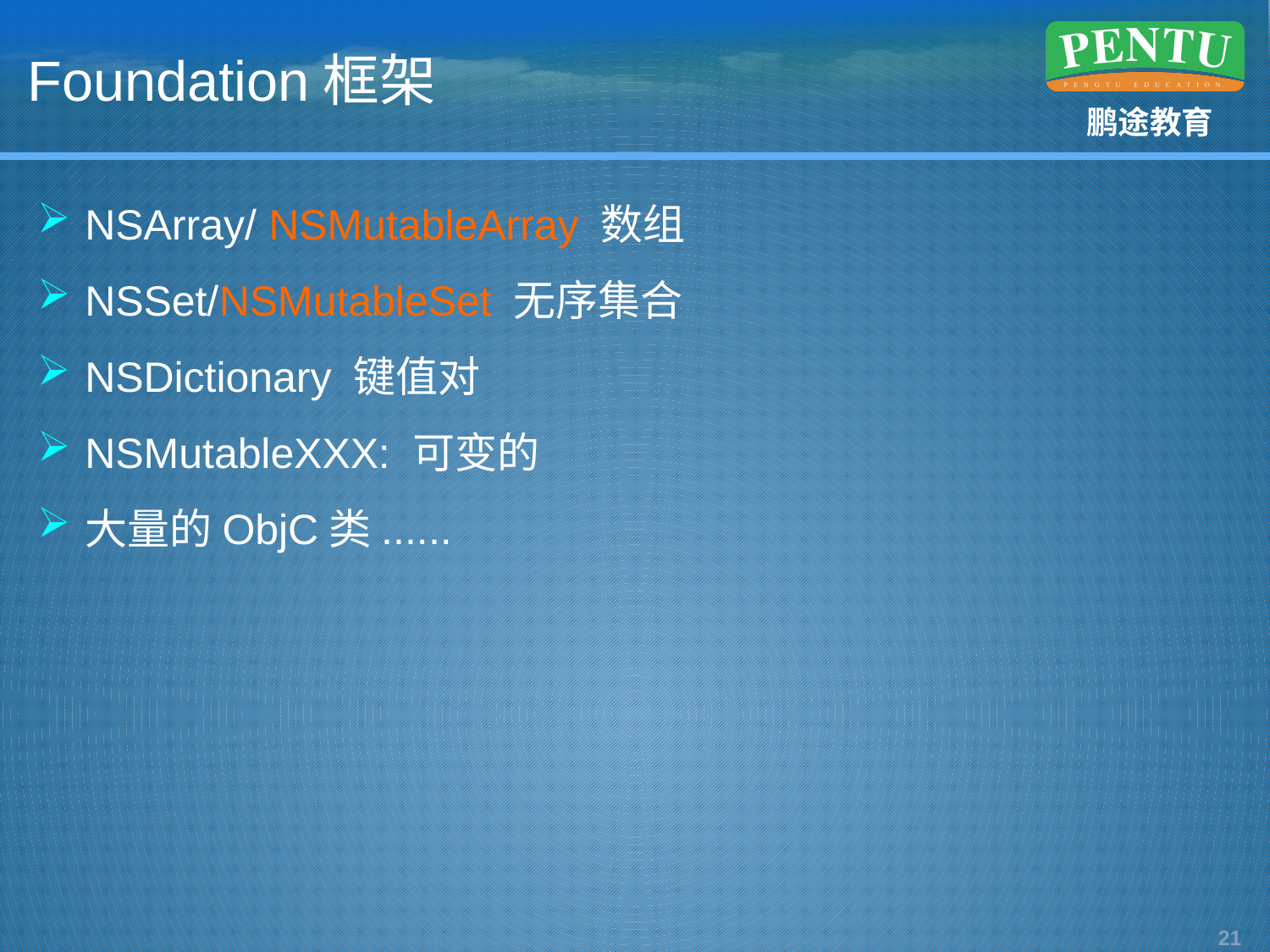

# Foundation框架
NSArray/ NSMutableArray 数组
NSSet/NSMutableSet 无序集合
NSDictionary 键值对
NSMutableXXX: 可变的
大量的ObjC类......
21